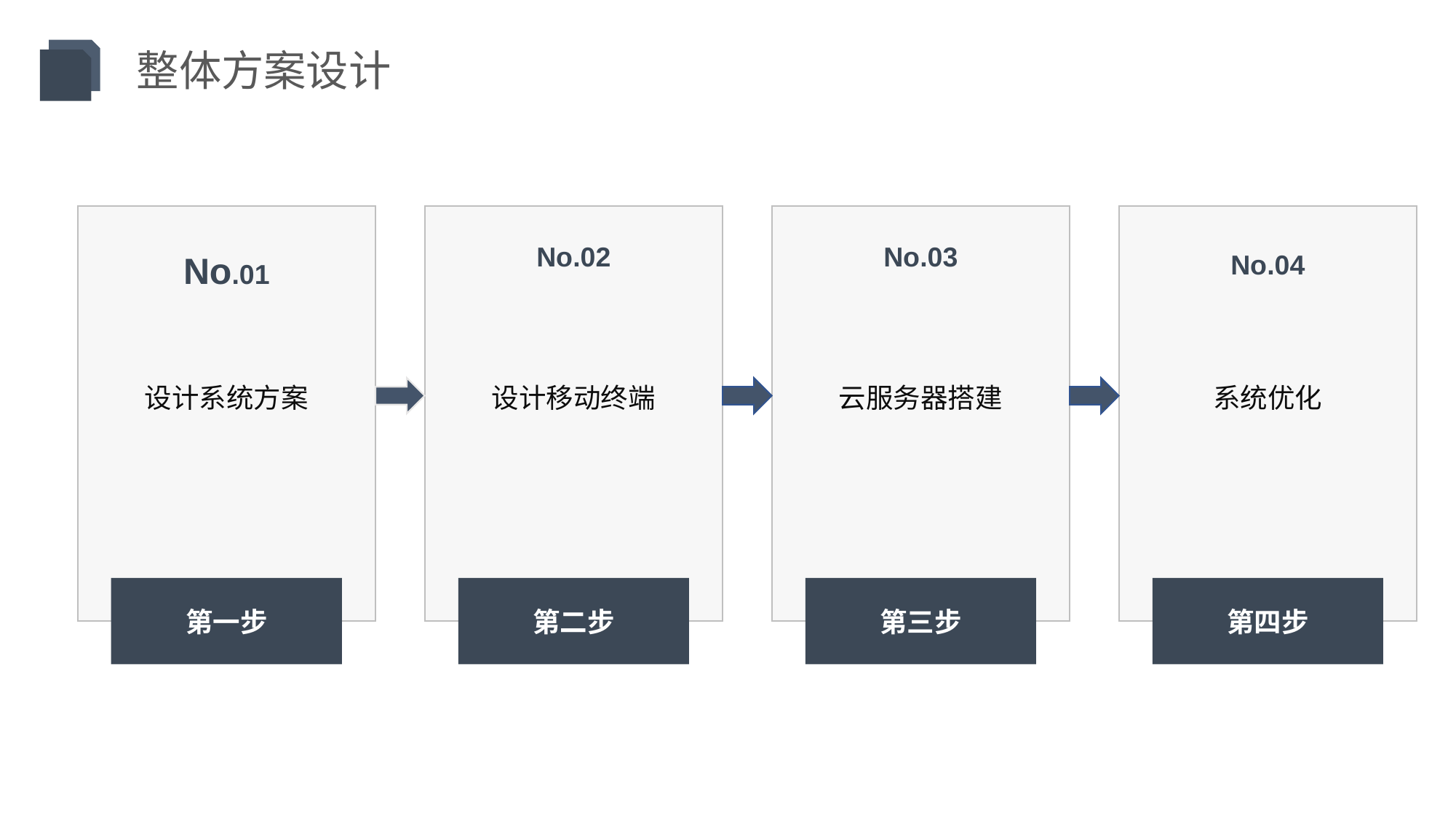

整体方案设计

No.02
No.03
No.01
No.04
设计系统方案
设计移动终端
云服务器搭建
系统优化

第一步
第二步
第三步
第四步